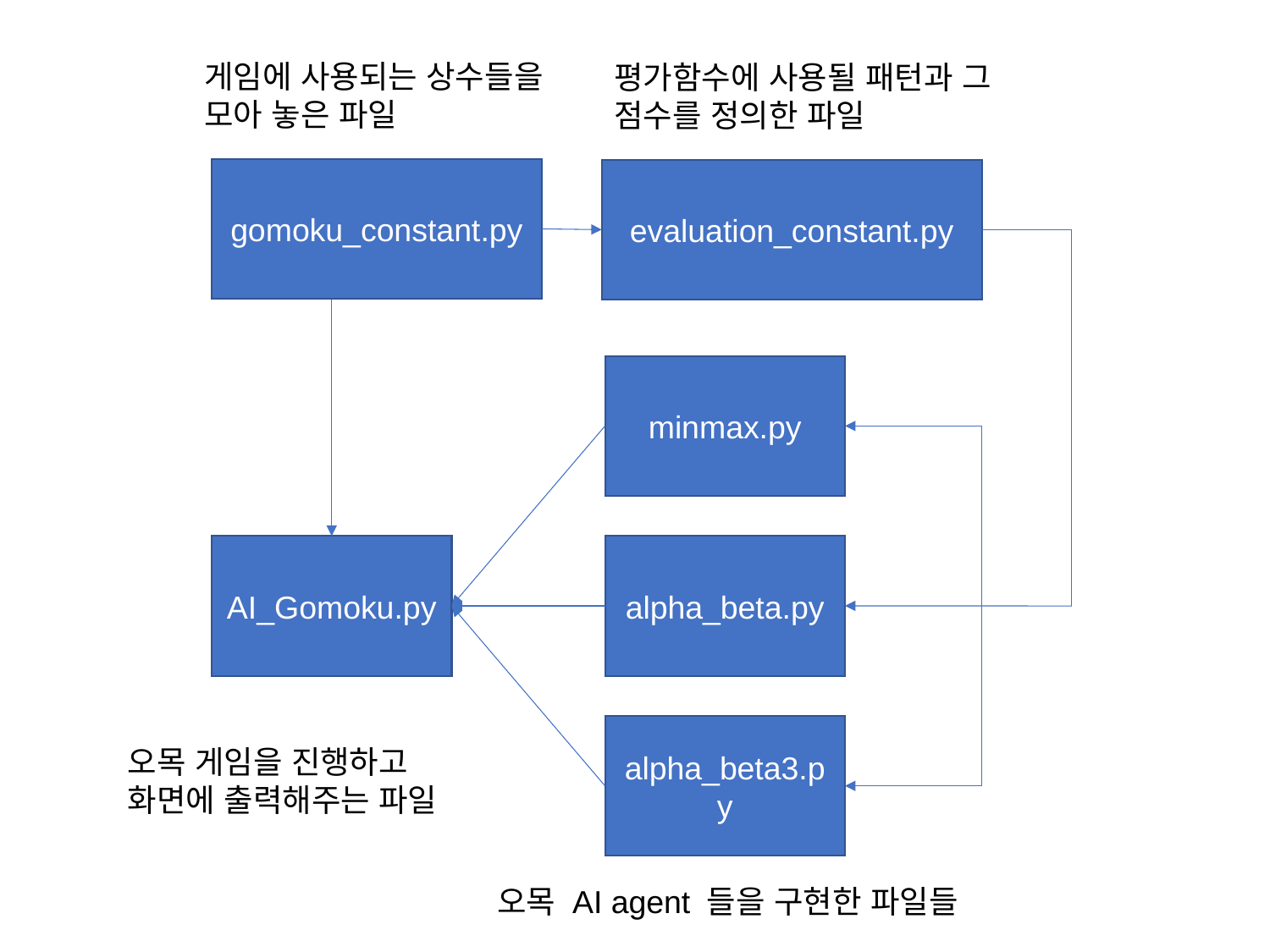

게임에 사용되는 상수들을 모아 놓은 파일
평가함수에 사용될 패턴과 그 점수를 정의한 파일
gomoku_constant.py
evaluation_constant.py
minmax.py
AI_Gomoku.py
alpha_beta.py
alpha_beta3.py
오목 게임을 진행하고 화면에 출력해주는 파일
오목 AI agent 들을 구현한 파일들